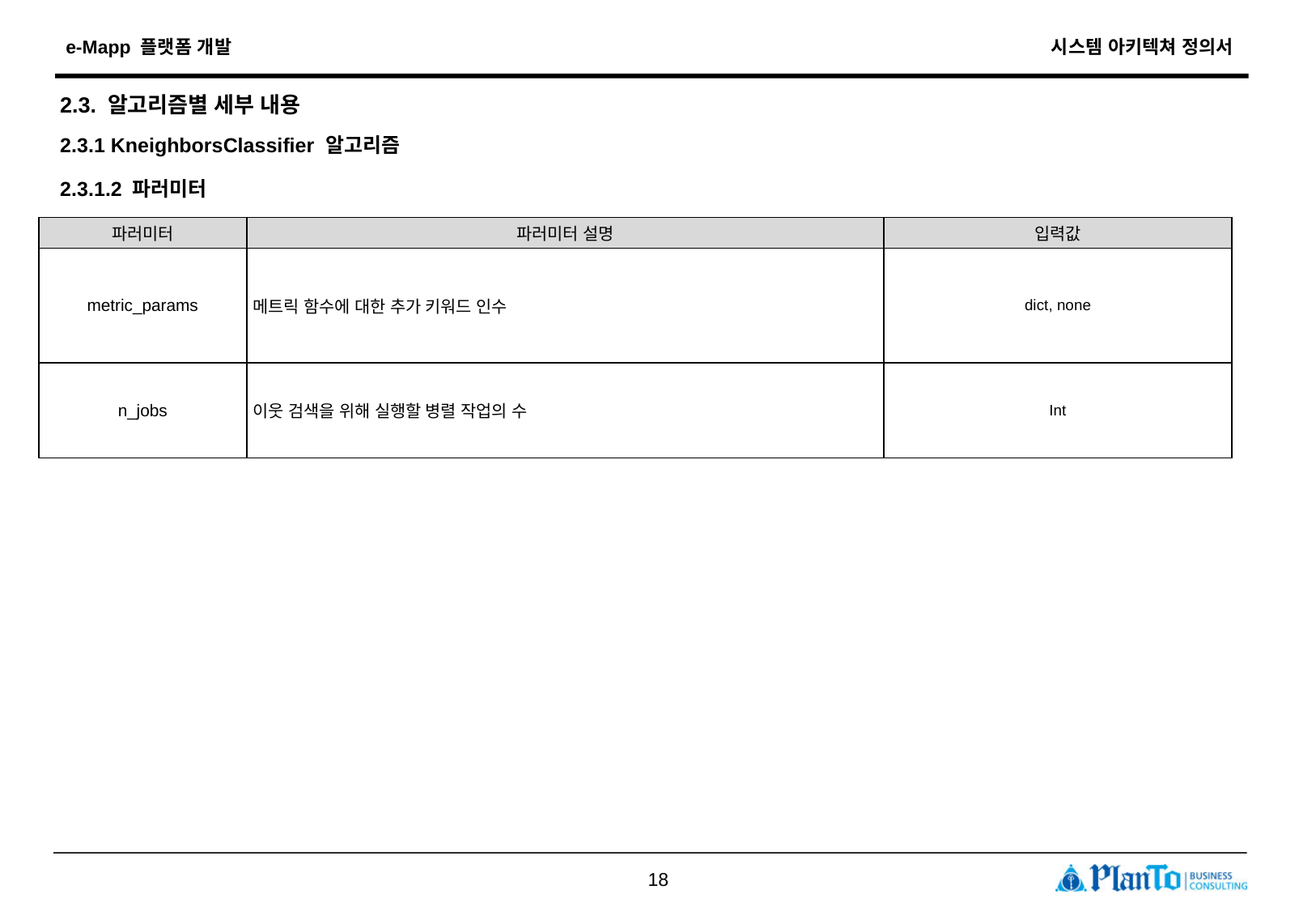

2.3. 알고리즘별 세부 내용
2.3.1 KneighborsClassifier 알고리즘
2.3.1.2 파러미터
| 파러미터 | 파러미터 설명 | 입력값 |
| --- | --- | --- |
| metric\_params | 메트릭 함수에 대한 추가 키워드 인수 | dict, none |
| n\_jobs | 이웃 검색을 위해 실행할 병렬 작업의 수 | Int |